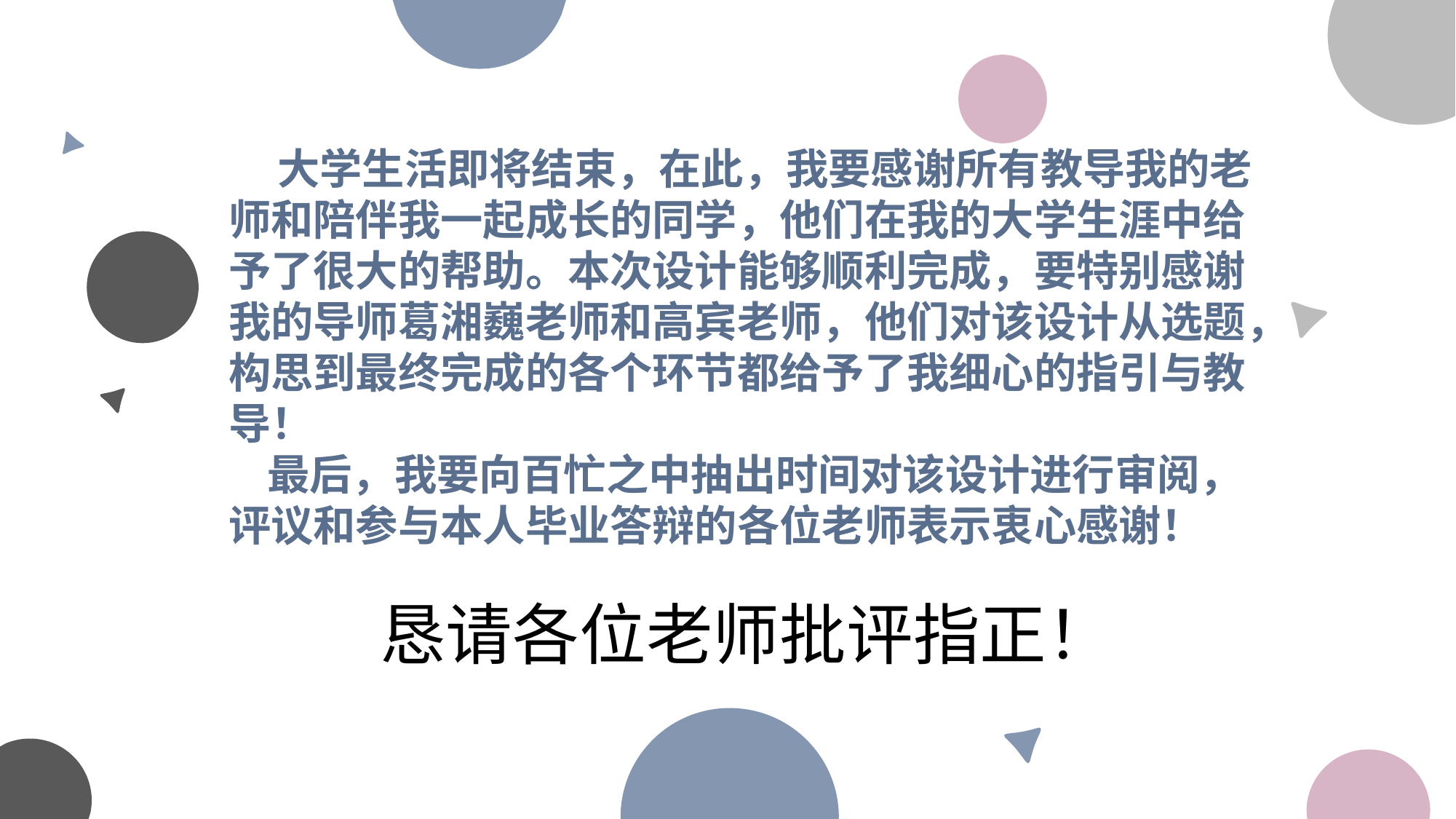

# 大学生活即将结束，在此，我要感谢所有教导我的老师和陪伴我一起成长的同学，他们在我的大学生涯中给予了很大的帮助。本次设计能够顺利完成，要特别感谢我的导师葛湘巍老师和高宾老师，他们对该设计从选题，构思到最终完成的各个环节都给予了我细心的指引与教导！ 最后，我要向百忙之中抽出时间对该设计进行审阅，评议和参与本人毕业答辩的各位老师表示衷心感谢！
恳请各位老师批评指正！